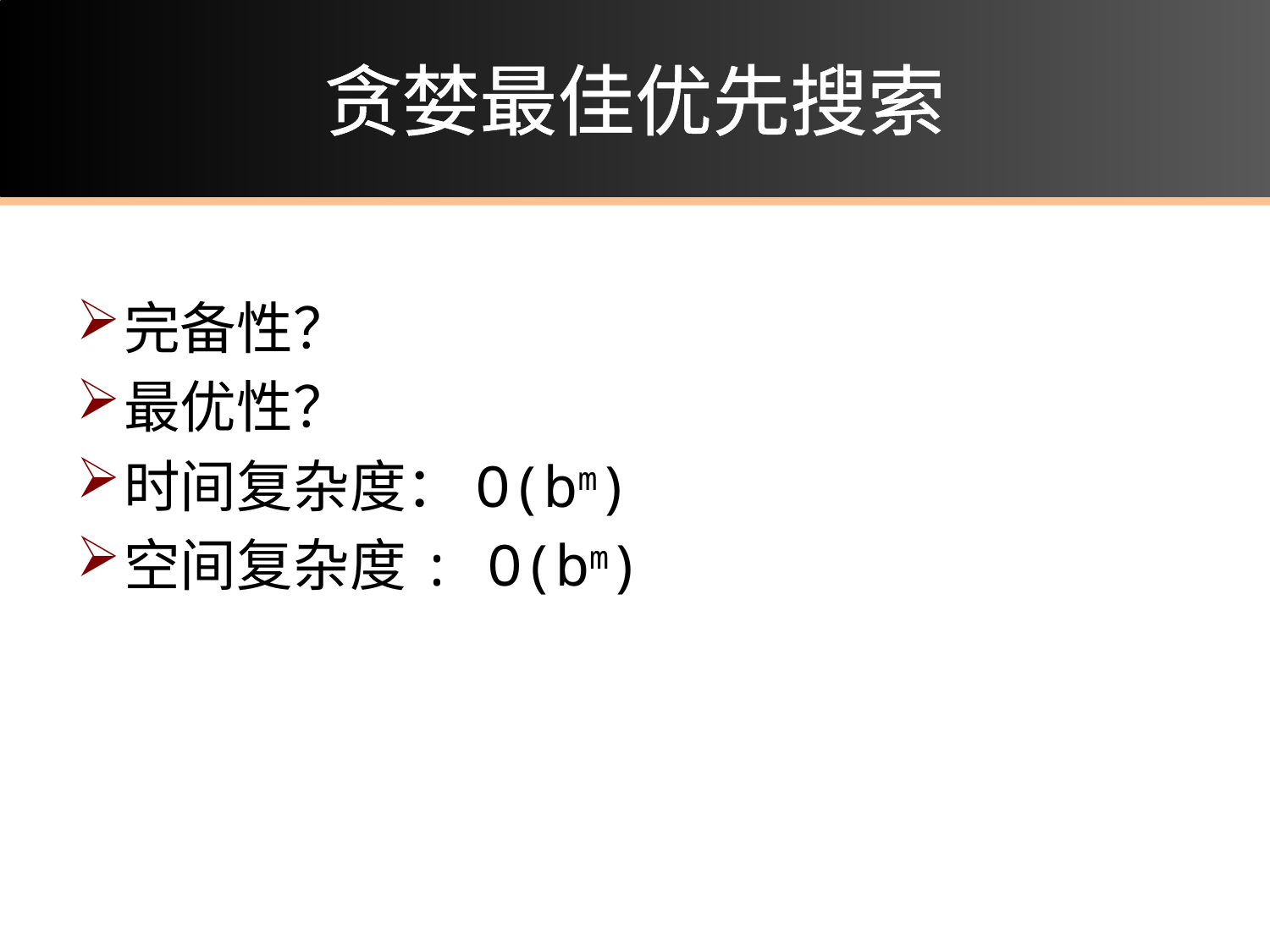

# 贪婪最佳优先搜索
完备性？
最优性？
时间复杂度：O(bm)
空间复杂度: O(bm)